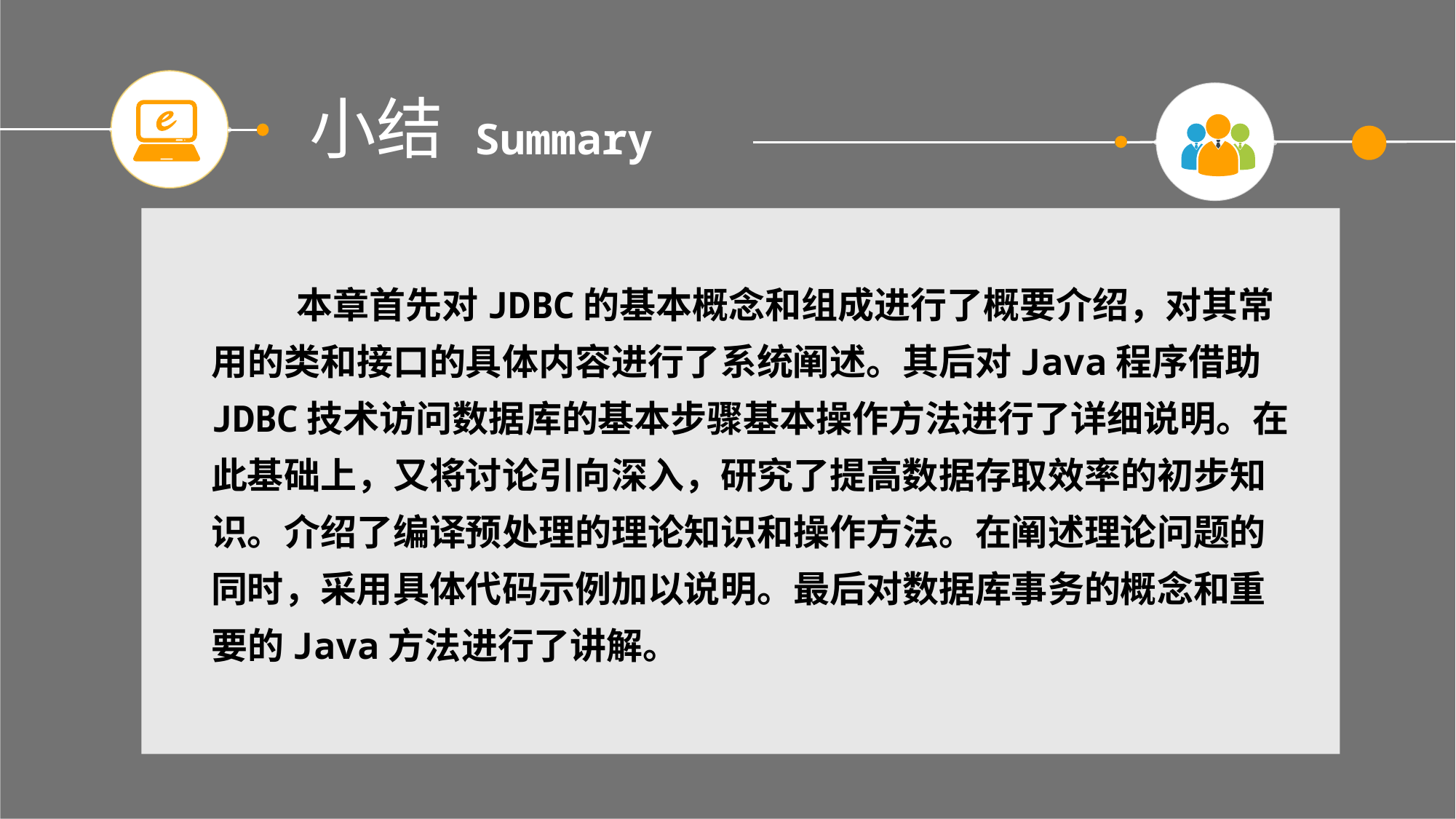

小结

Summary

本章首先对JDBC的基本概念和组成进行了概要介绍，对其常用的类和接口的具体内容进行了系统阐述。其后对Java程序借助JDBC技术访问数据库的基本步骤基本操作方法进行了详细说明。在此基础上，又将讨论引向深入，研究了提高数据存取效率的初步知识。介绍了编译预处理的理论知识和操作方法。在阐述理论问题的同时，采用具体代码示例加以说明。最后对数据库事务的概念和重要的Java方法进行了讲解。